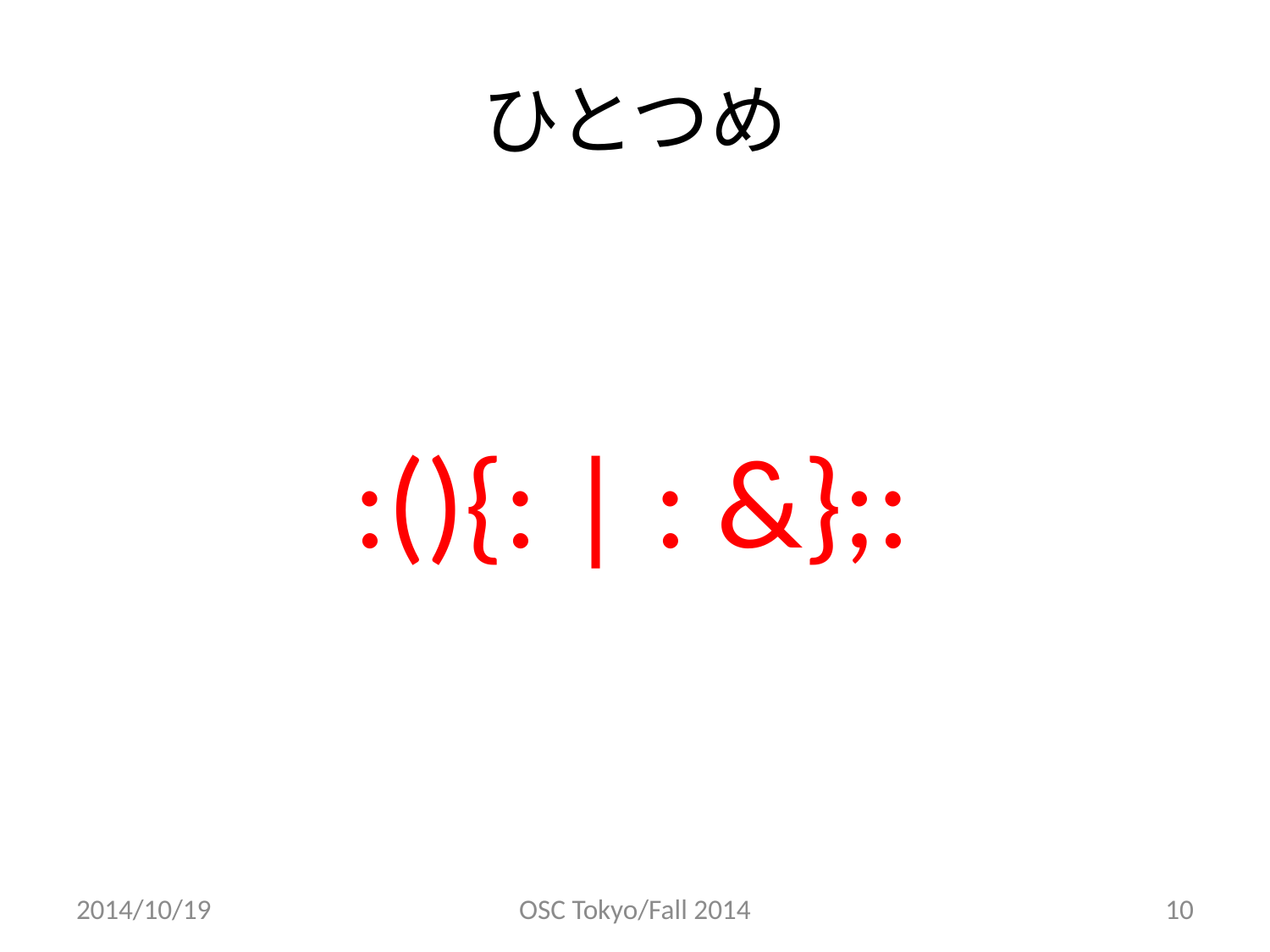

# ひとつめ
:(){: | : &};:
2014/10/19
OSC Tokyo/Fall 2014
10